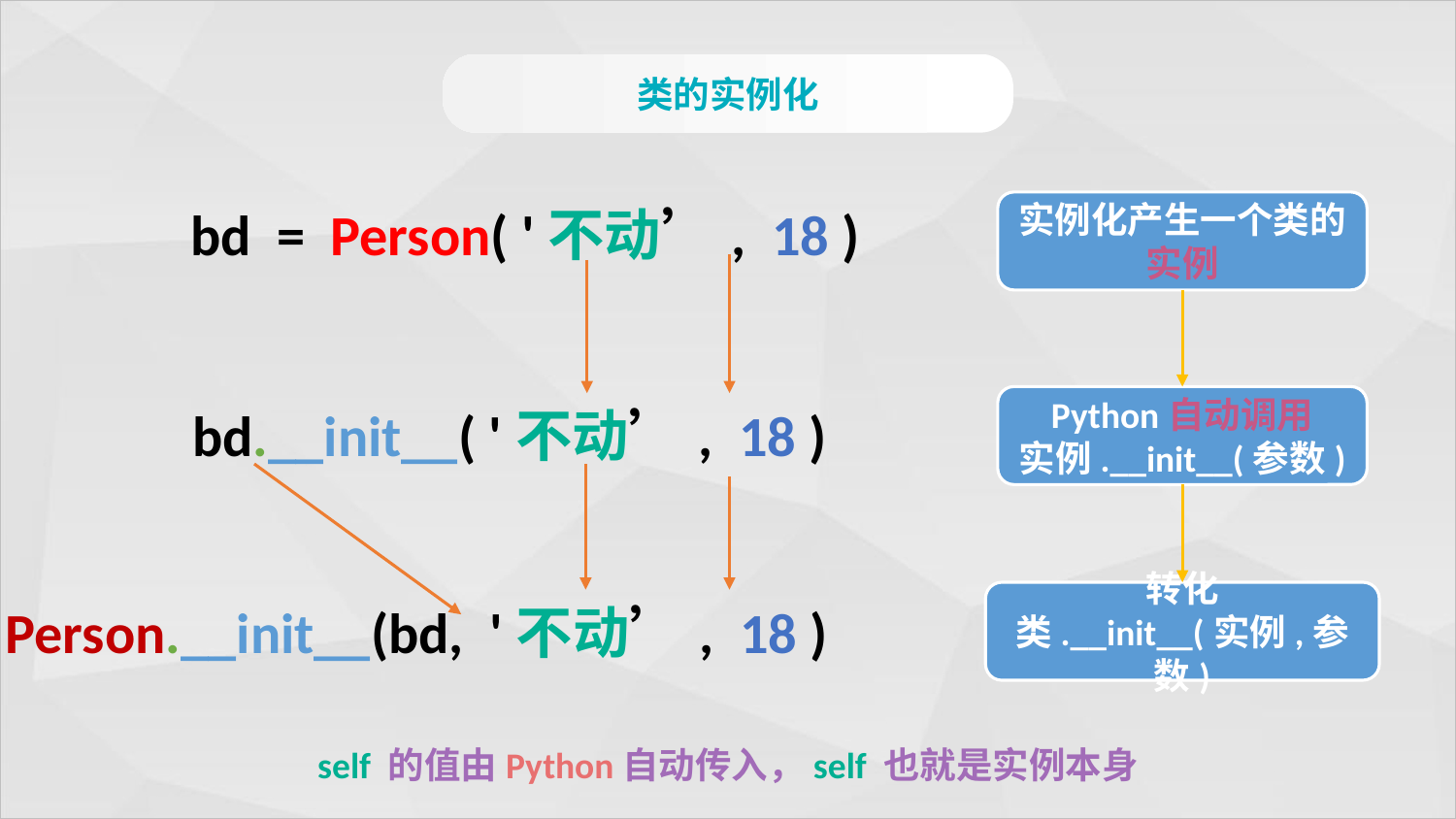

类的实例化
bd  =  Person( '不动’,  18 )
实例化产生一个类的实例
Python自动调用
实例.__init__(参数)
bd.__init__( '不动’,  18 )
转化
类.__init__(实例,参数)
Person.__init__(bd,  '不动’,  18 )
self 的值由Python自动传入，self 也就是实例本身